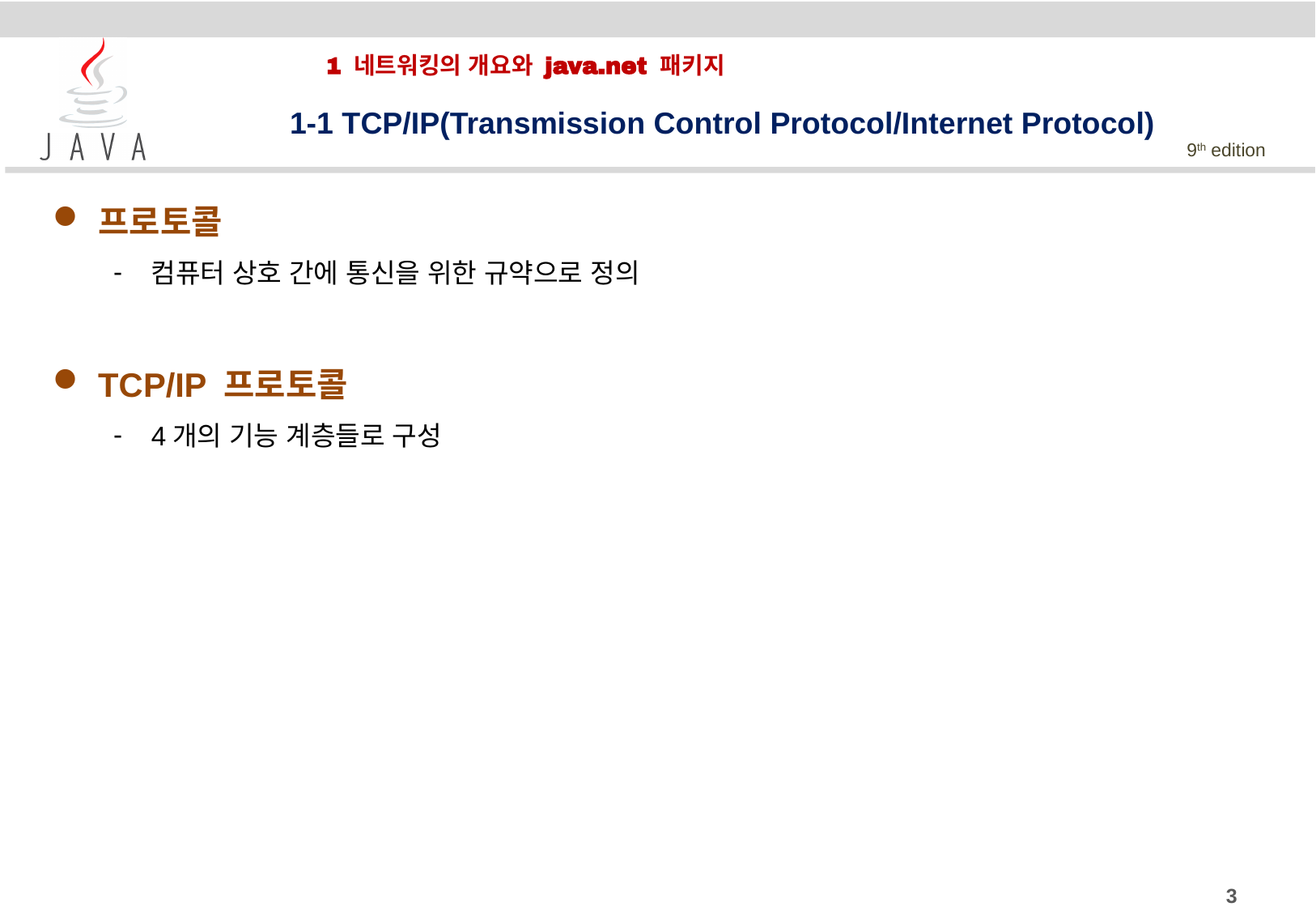

# 1 네트워킹의 개요와 java.net 패키지
1-1 TCP/IP(Transmission Control Protocol/Internet Protocol)
프로토콜
컴퓨터 상호 간에 통신을 위한 규약으로 정의

TCP/IP 프로토콜
4개의 기능 계층들로 구성

3